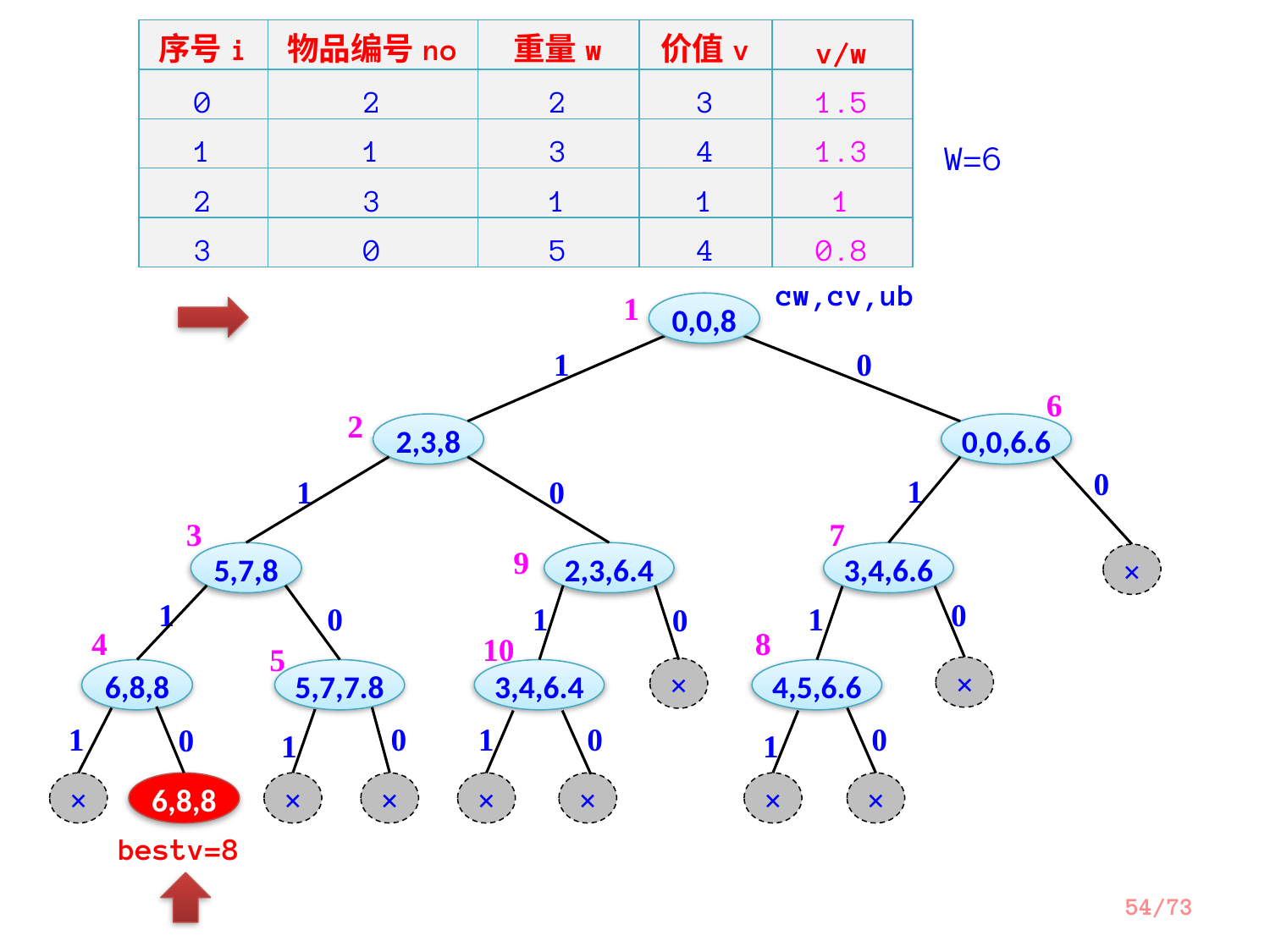

| 序号i | 物品编号no | 重量w | 价值v | v/w |
| --- | --- | --- | --- | --- |
| 0 | 2 | 2 | 3 | 1.5 |
| 1 | 1 | 3 | 4 | 1.3 |
| 2 | 3 | 1 | 1 | 1 |
| 3 | 0 | 5 | 4 | 0.8 |
W=6
cw,cv,ub
0,0,8

1

1
0
2,3,8
0,0,6.6
6

0
1
3,4,6.6
×
2

1
0
5,7,8
2,3,6.4
3

1
0
6,8,8
5,7,7.8
7

0
1
×
4,5,6.6
9

1
0
×
3,4,6.4
4

1
0
×
6,8,8
8

0
1
×
×
10

1
0
×
×
5

0
1
×
×
bestv=8

54/73